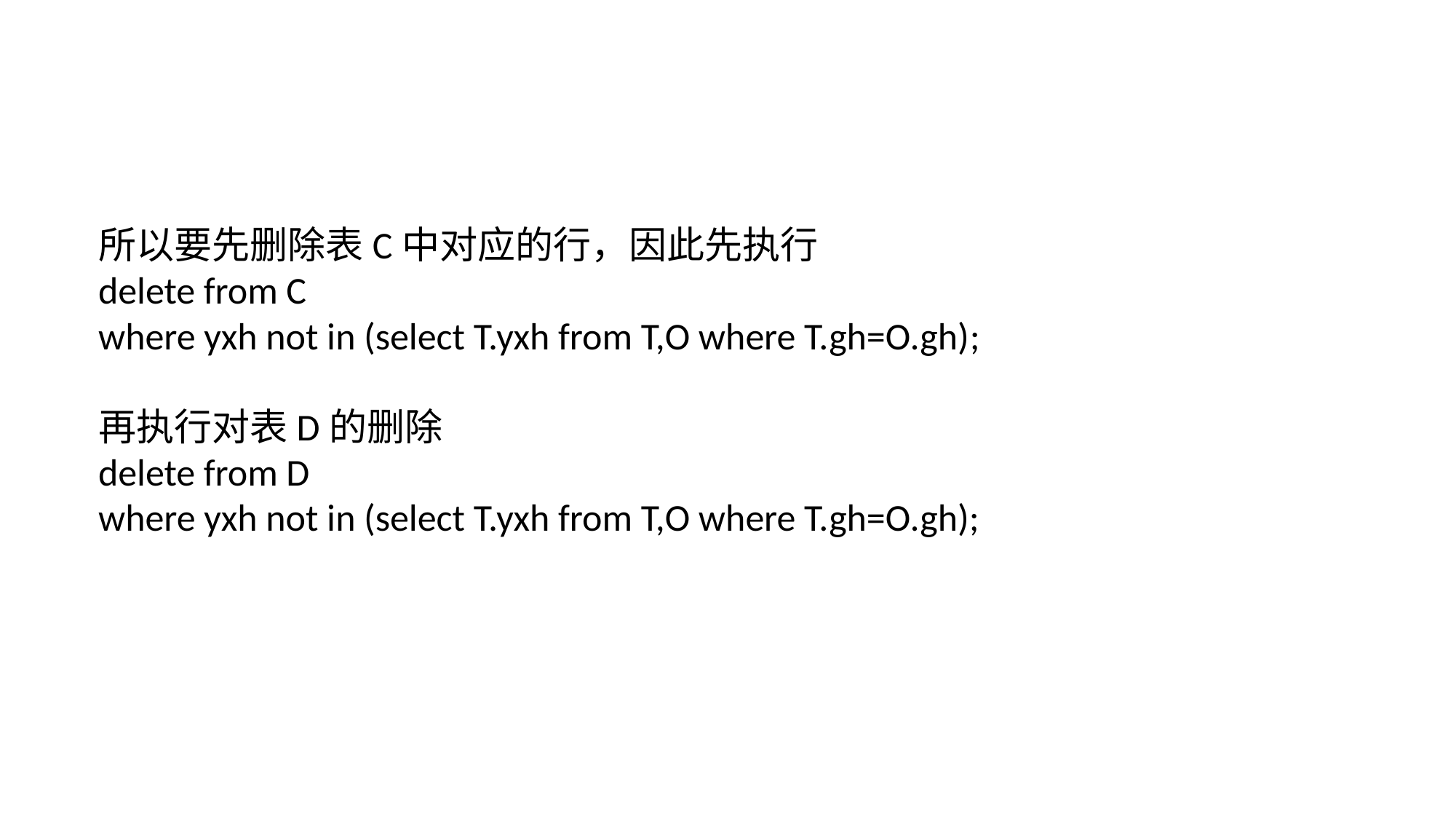

所以要先删除表C中对应的行，因此先执行
delete from C
where yxh not in (select T.yxh from T,O where T.gh=O.gh);

再执行对表D的删除
delete from D
where yxh not in (select T.yxh from T,O where T.gh=O.gh);